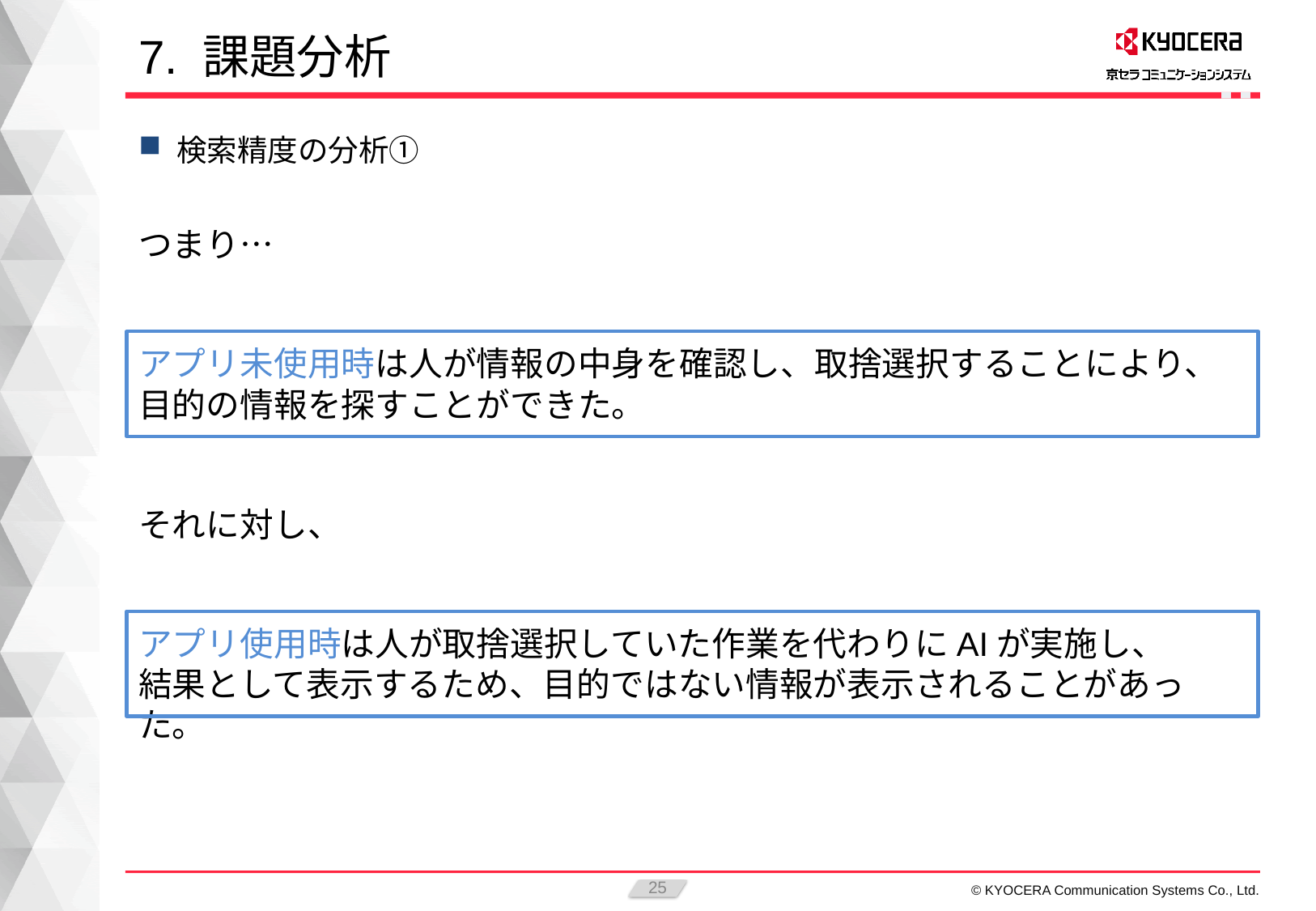

# 7. 課題分析
検索精度の分析①
つまり…

アプリ未使用時は人が情報の中身を確認し、取捨選択することにより、
目的の情報を探すことができた。
それに対し、

アプリ使用時は人が取捨選択していた作業を代わりにAIが実施し、
結果として表示するため、目的ではない情報が表示されることがあった。
25